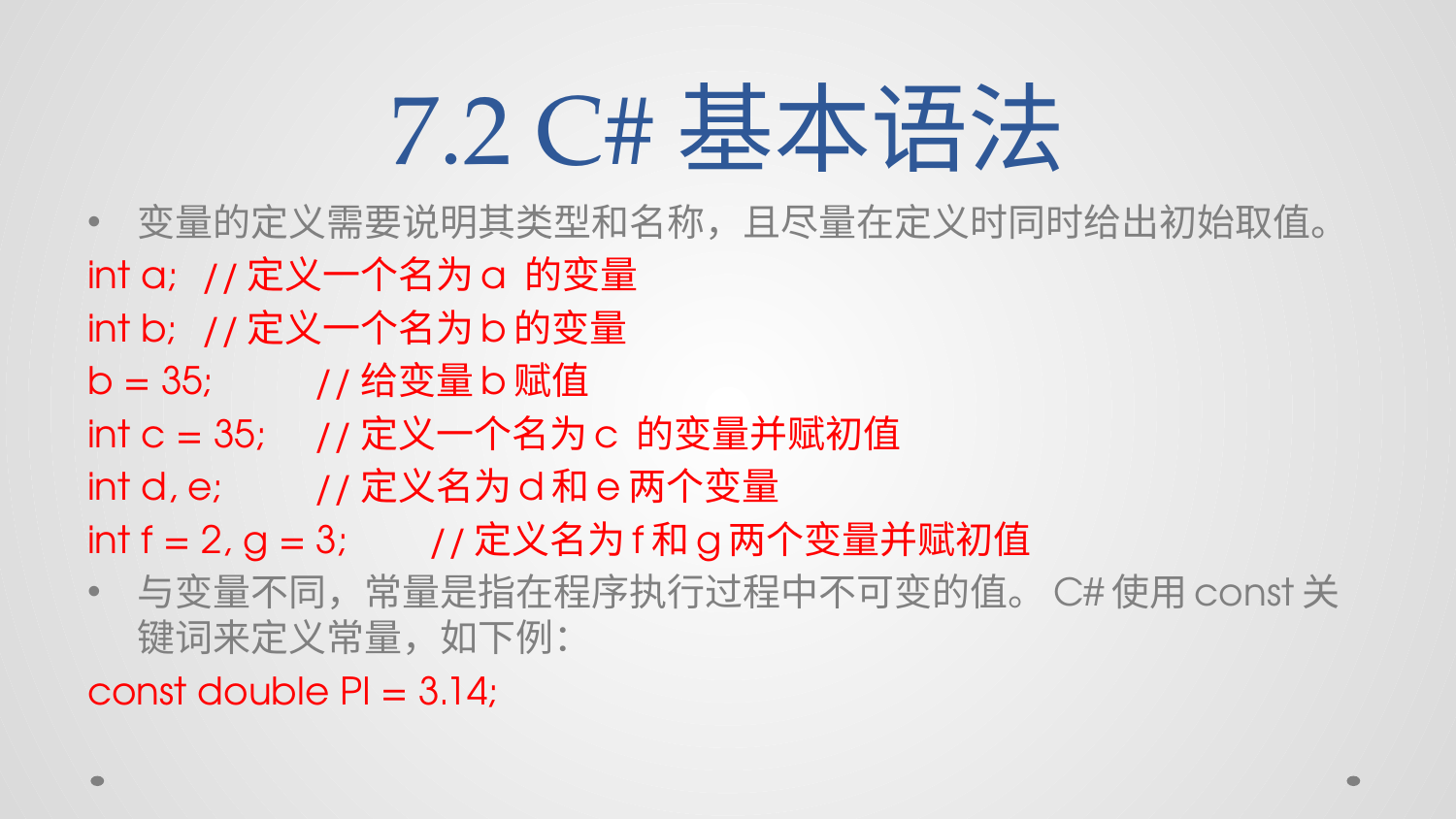

# 7.2 C#基本语法
变量的定义需要说明其类型和名称，且尽量在定义时同时给出初始取值。
int a;			//定义一个名为a 的变量
int b;			//定义一个名为b的变量
b = 35;			//给变量b赋值
int c = 35;		//定义一个名为c 的变量并赋初值
int d, e;			//定义名为d和e两个变量
int f = 2, g = 3;		//定义名为f和g两个变量并赋初值
与变量不同，常量是指在程序执行过程中不可变的值。C#使用const关键词来定义常量，如下例：
const double PI = 3.14;